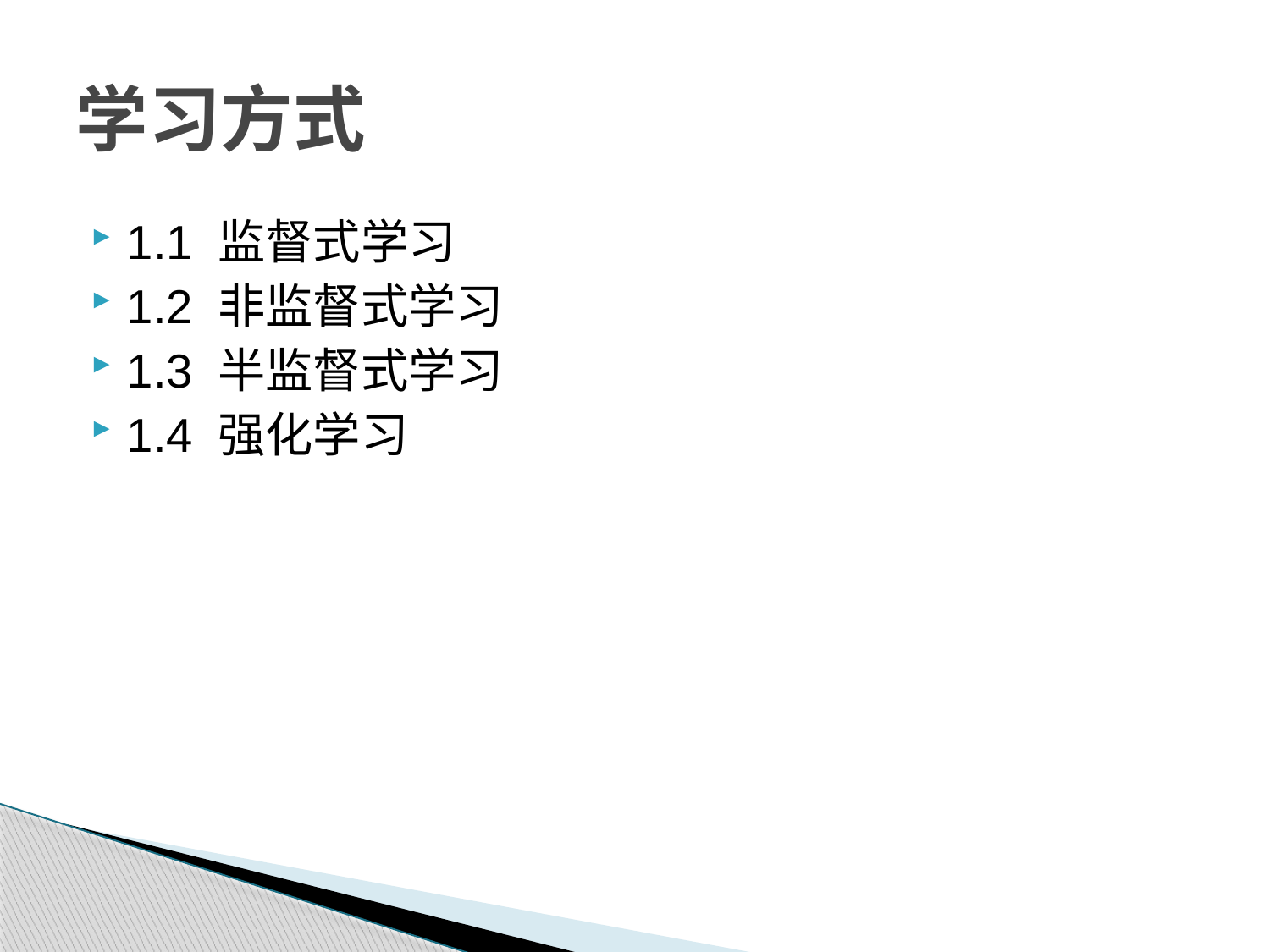

# 学习方式
1.1 监督式学习
1.2 非监督式学习
1.3 半监督式学习
1.4 强化学习